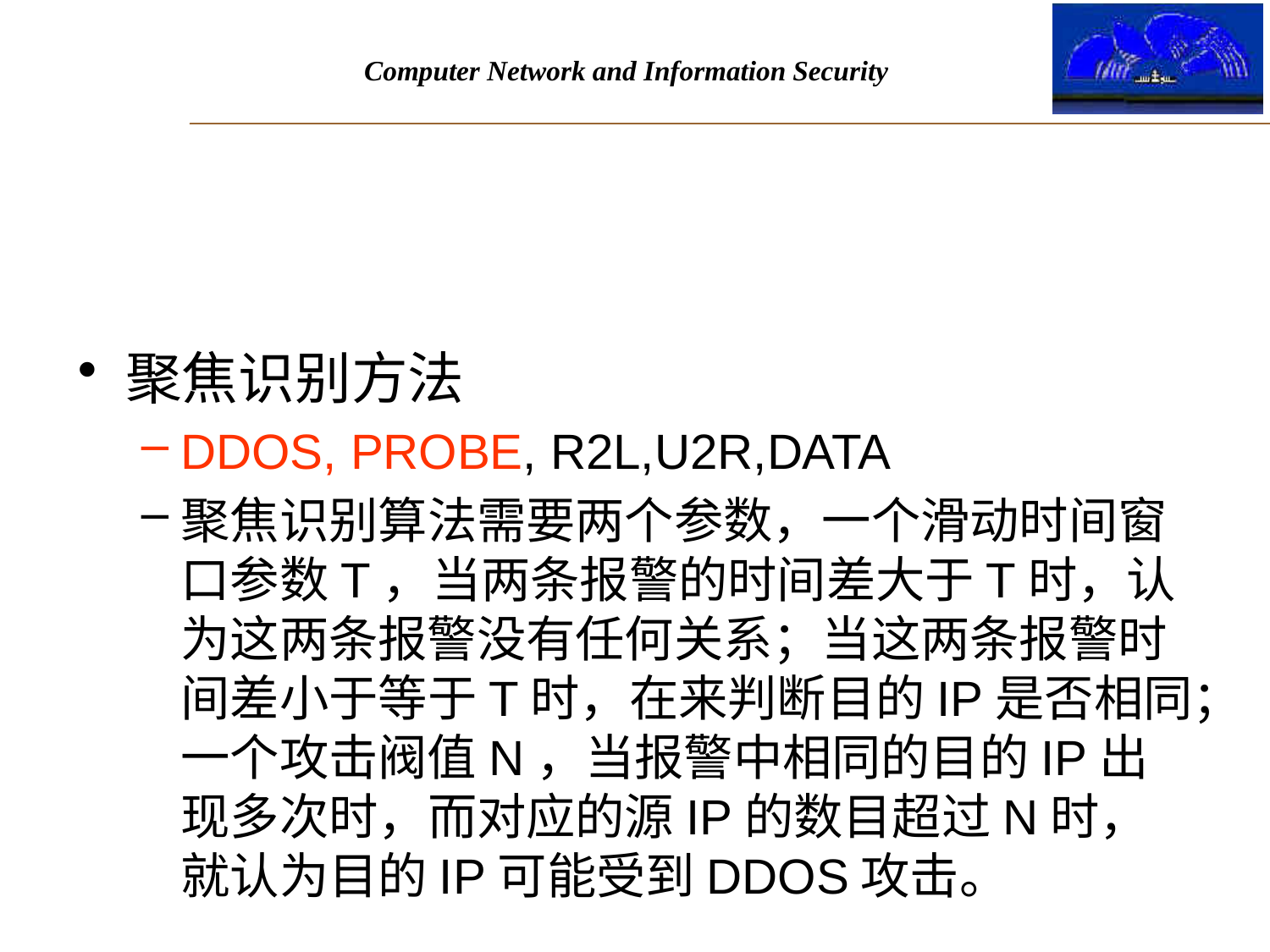

#
聚焦识别方法
DDOS, PROBE, R2L,U2R,DATA
聚焦识别算法需要两个参数，一个滑动时间窗口参数T，当两条报警的时间差大于T时，认为这两条报警没有任何关系；当这两条报警时间差小于等于T时，在来判断目的IP是否相同；一个攻击阀值N，当报警中相同的目的IP出现多次时，而对应的源IP的数目超过N时，就认为目的IP可能受到DDOS攻击。